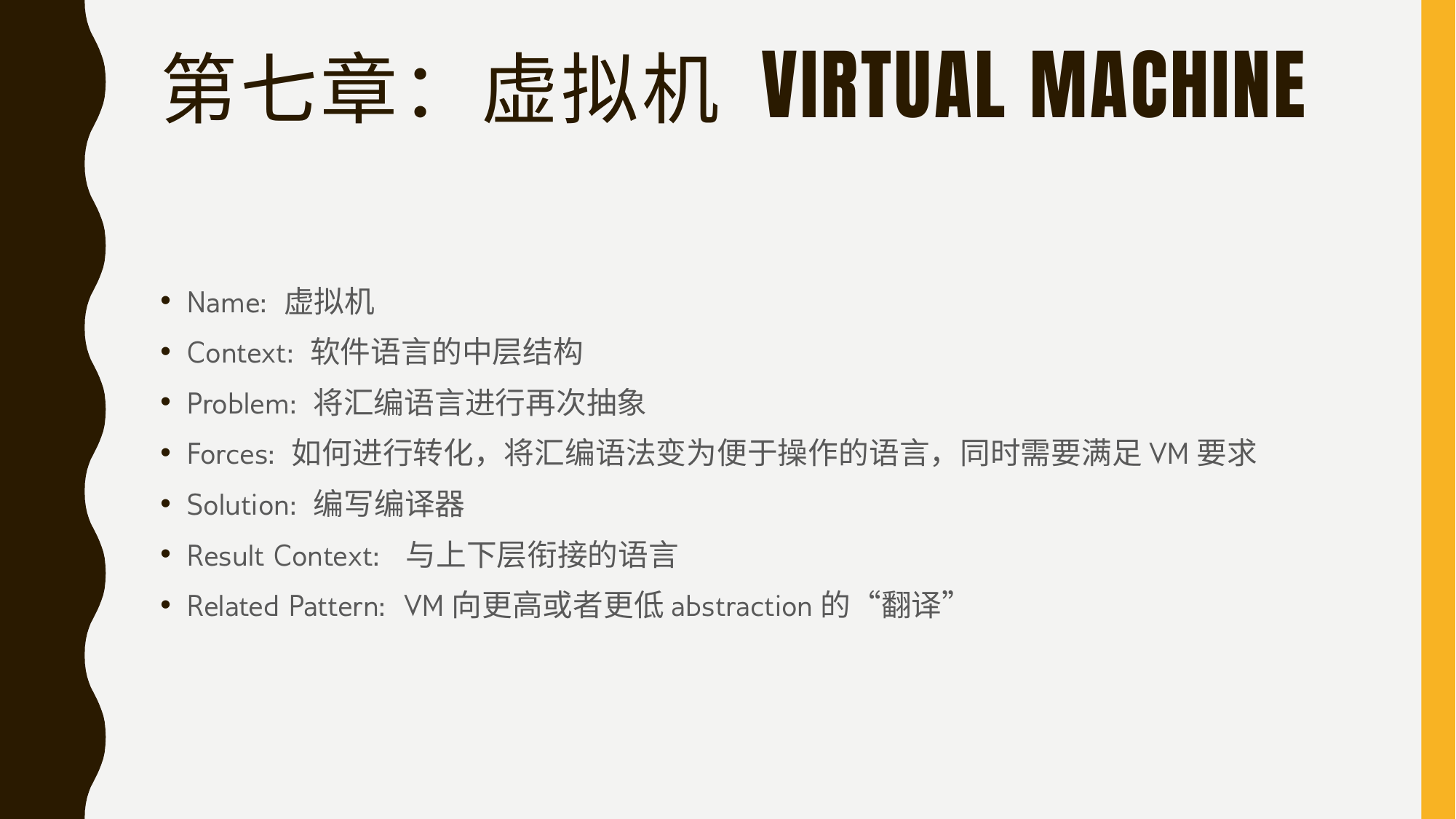

# 第七章：虚拟机 Virtual Machine
Name: 虚拟机
Context: 软件语言的中层结构
Problem: 将汇编语言进行再次抽象
Forces: 如何进行转化，将汇编语法变为便于操作的语言，同时需要满足VM要求
Solution: 编写编译器
Result Context:  与上下层衔接的语言
Related Pattern:  VM向更高或者更低abstraction的“翻译”